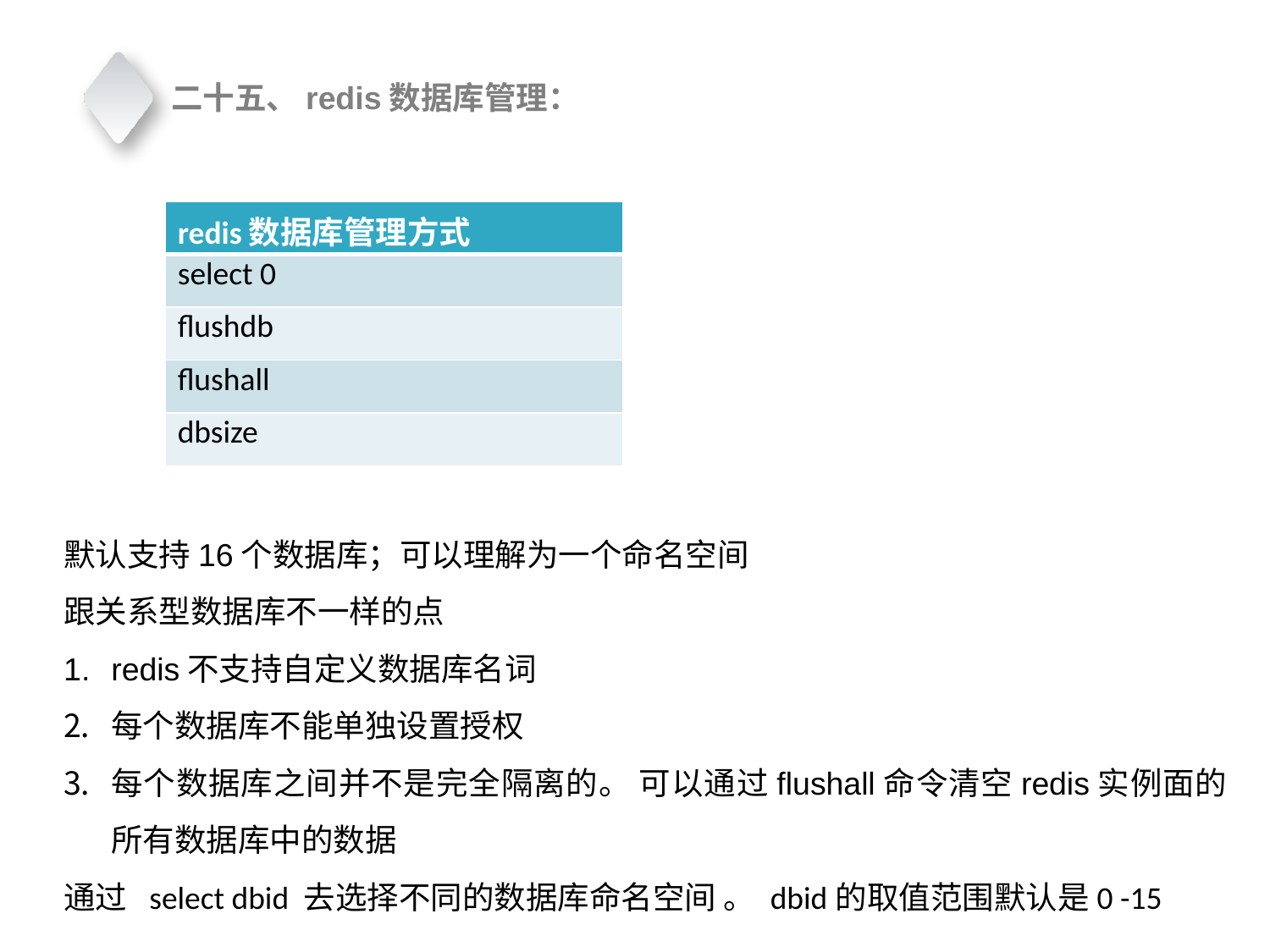

二十五、redis数据库管理：
| redis数据库管理方式 |
| --- |
| select 0 |
| flushdb |
| flushall |
| dbsize |
默认支持16个数据库；可以理解为一个命名空间
跟关系型数据库不一样的点
redis不支持自定义数据库名词
每个数据库不能单独设置授权
每个数据库之间并不是完全隔离的。 可以通过flushall命令清空redis实例面的所有数据库中的数据
通过  select dbid 去选择不同的数据库命名空间 。 dbid的取值范围默认是0 -15